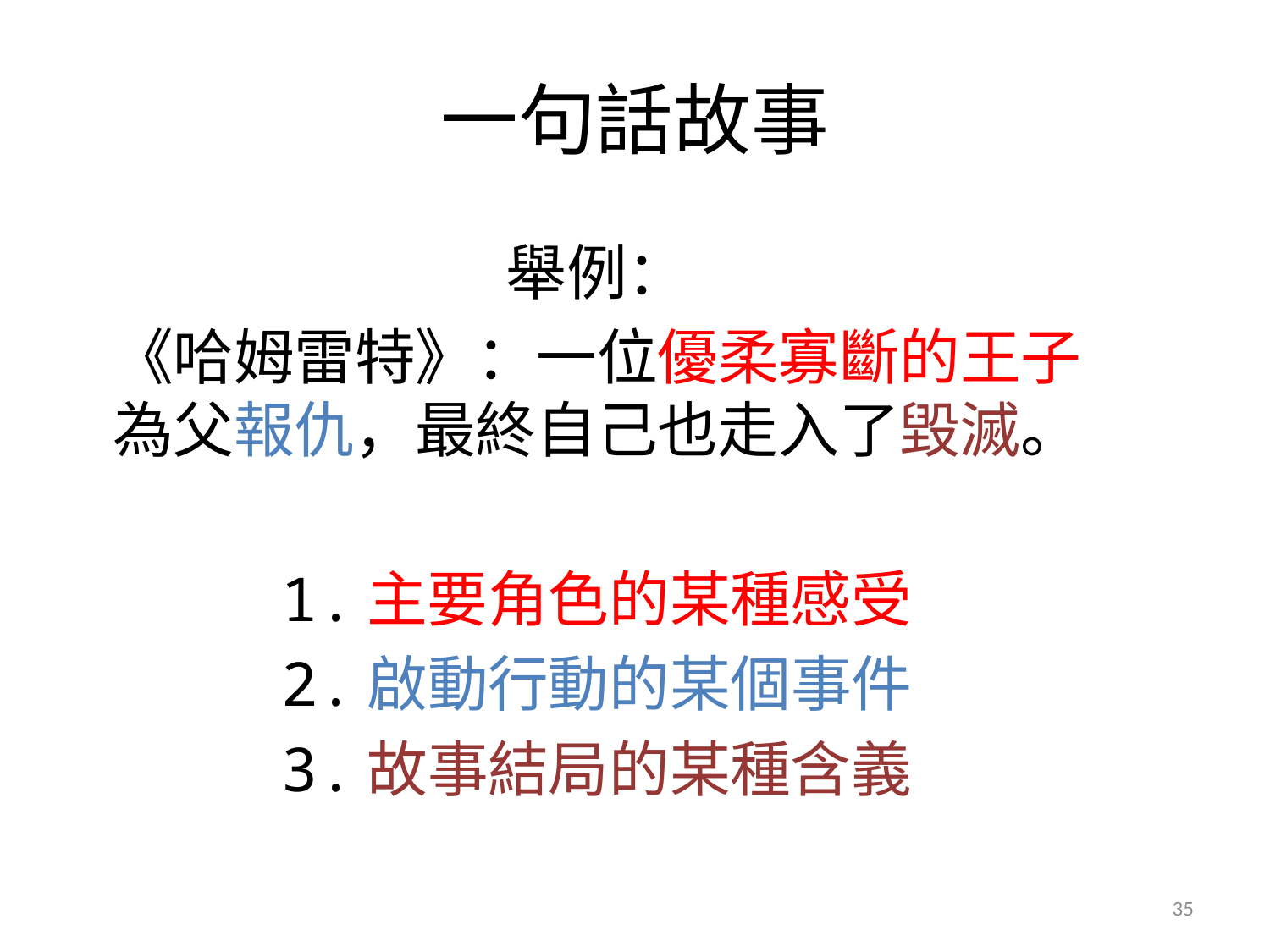

# 一句話故事
舉例：
《哈姆雷特》：一位優柔寡斷的王子為父報仇，最終自己也走入了毀滅。

1.主要角色的某種感受
2.啟動行動的某個事件
3.故事結局的某種含義
35